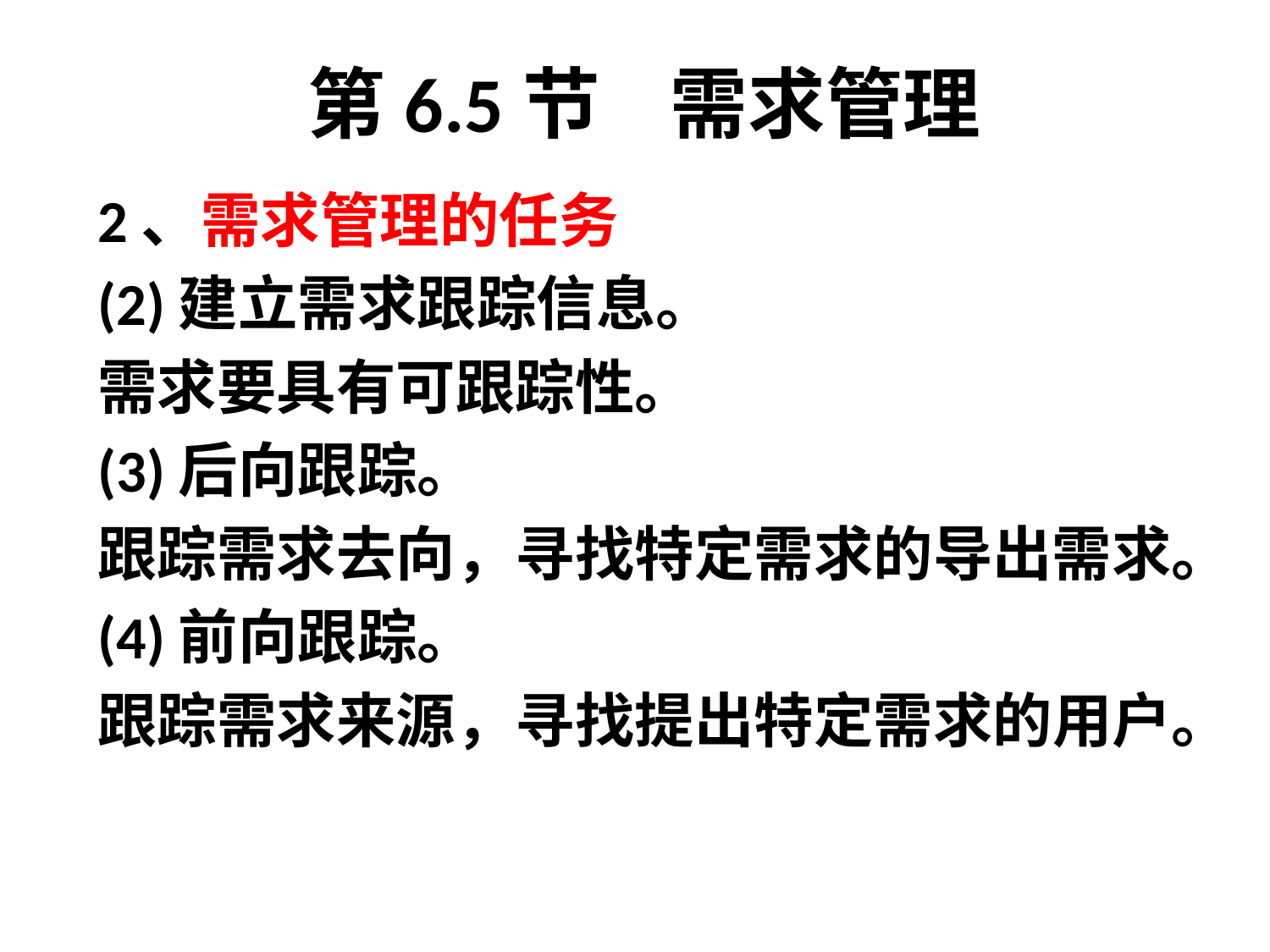

# 第6.5节    需求管理
2、需求管理的任务
(2)建立需求跟踪信息。
需求要具有可跟踪性。
(3)后向跟踪。
跟踪需求去向，寻找特定需求的导出需求。
(4)前向跟踪。
跟踪需求来源，寻找提出特定需求的用户。